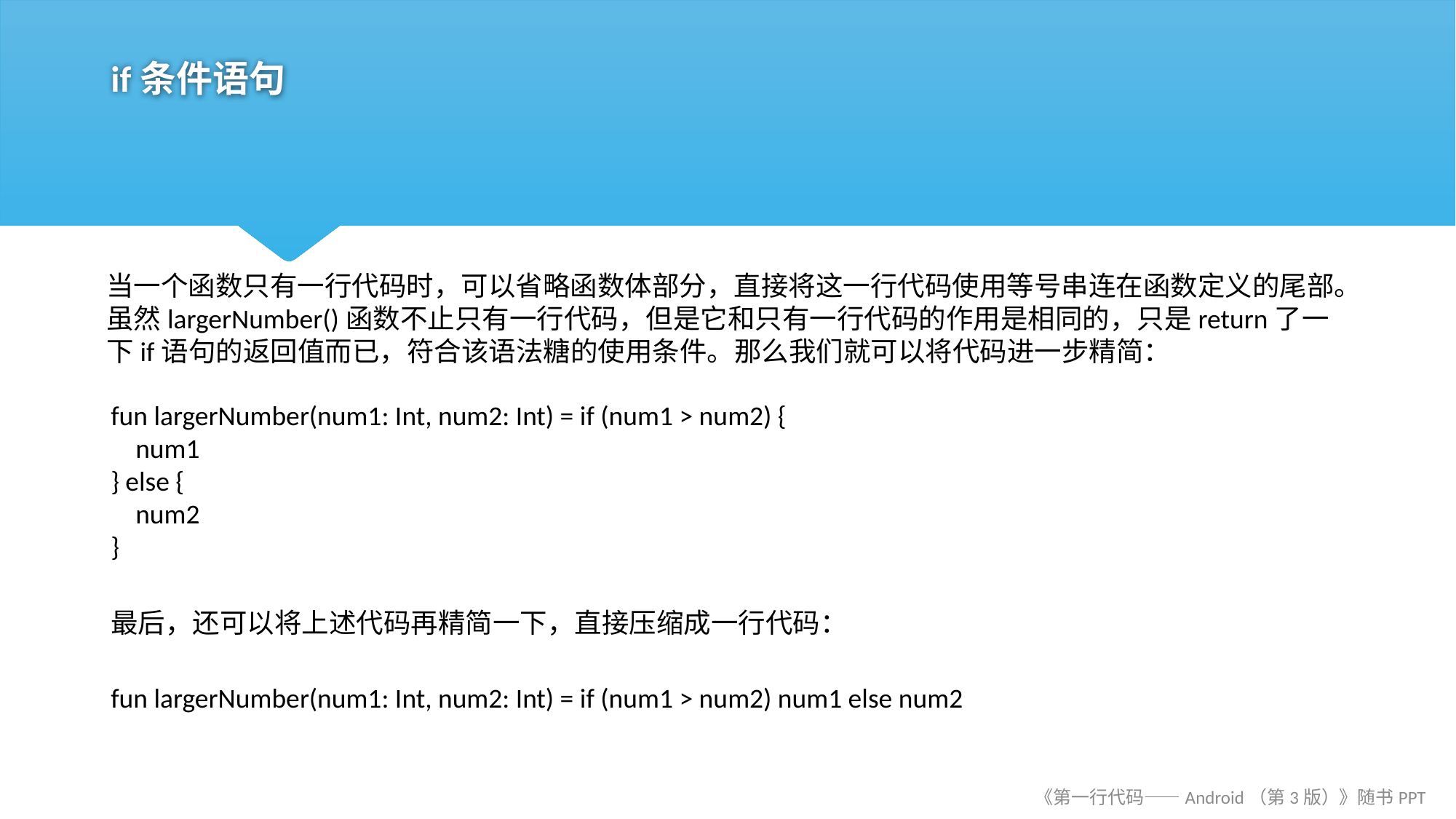

# if条件语句
当一个函数只有一行代码时，可以省略函数体部分，直接将这一行代码使用等号串连在函数定义的尾部。虽然largerNumber()函数不止只有一行代码，但是它和只有一行代码的作用是相同的，只是return了一下if语句的返回值而已，符合该语法糖的使用条件。那么我们就可以将代码进一步精简：
fun largerNumber(num1: Int, num2: Int) = if (num1 > num2) {
    num1
} else {
    num2
}
最后，还可以将上述代码再精简一下，直接压缩成一行代码：
fun largerNumber(num1: Int, num2: Int) = if (num1 > num2) num1 else num2